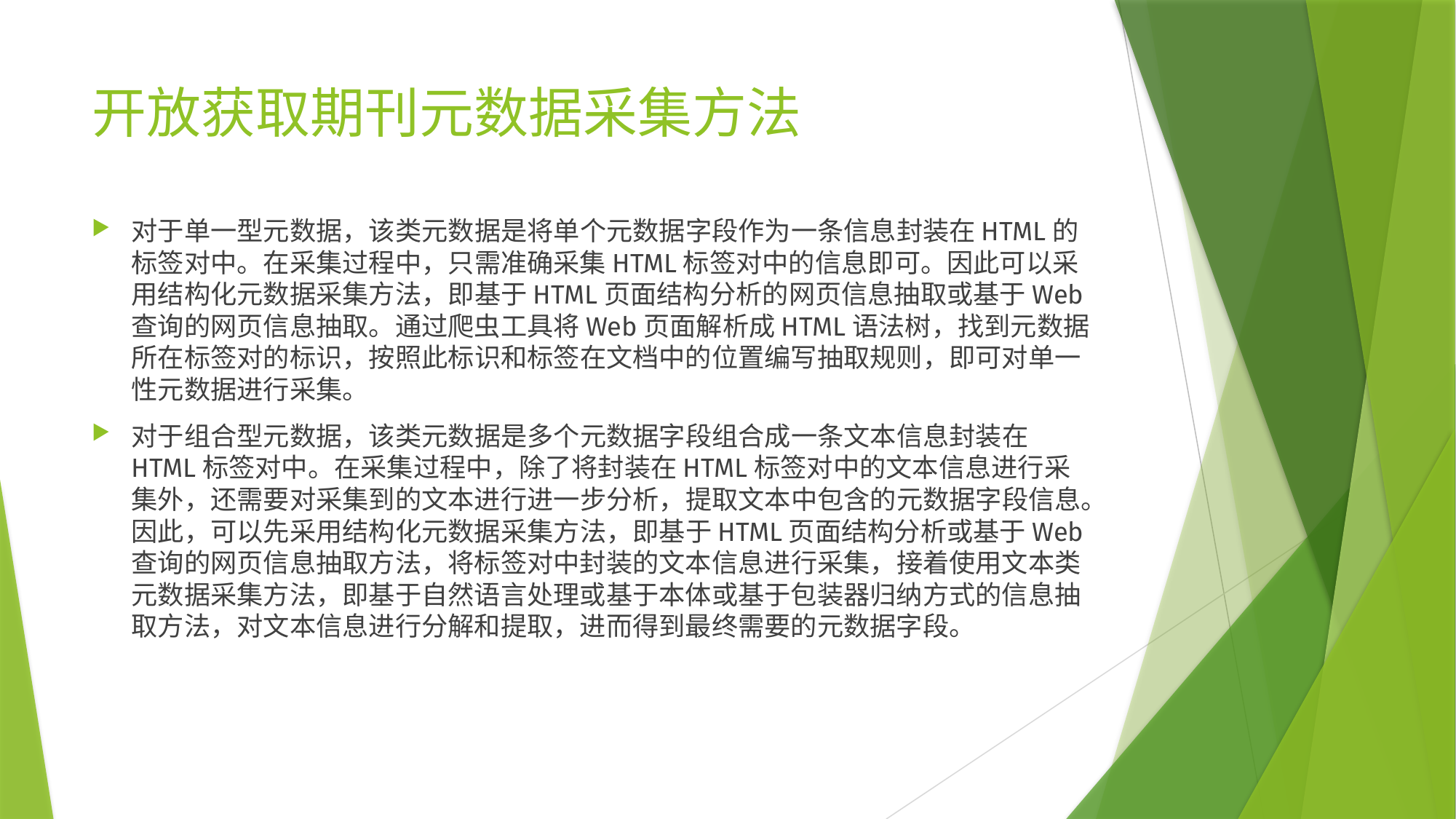

# 开放获取期刊元数据采集方法
对于单一型元数据，该类元数据是将单个元数据字段作为一条信息封装在HTML的标签对中。在采集过程中，只需准确采集HTML标签对中的信息即可。因此可以采用结构化元数据采集方法，即基于HTML页面结构分析的网页信息抽取或基于Web查询的网页信息抽取。通过爬虫工具将Web页面解析成HTML语法树，找到元数据所在标签对的标识，按照此标识和标签在文档中的位置编写抽取规则，即可对单一性元数据进行采集。
对于组合型元数据，该类元数据是多个元数据字段组合成一条文本信息封装在HTML标签对中。在采集过程中，除了将封装在HTML标签对中的文本信息进行采集外，还需要对采集到的文本进行进一步分析，提取文本中包含的元数据字段信息。因此，可以先采用结构化元数据采集方法，即基于HTML页面结构分析或基于Web查询的网页信息抽取方法，将标签对中封装的文本信息进行采集，接着使用文本类元数据采集方法，即基于自然语言处理或基于本体或基于包装器归纳方式的信息抽取方法，对文本信息进行分解和提取，进而得到最终需要的元数据字段。